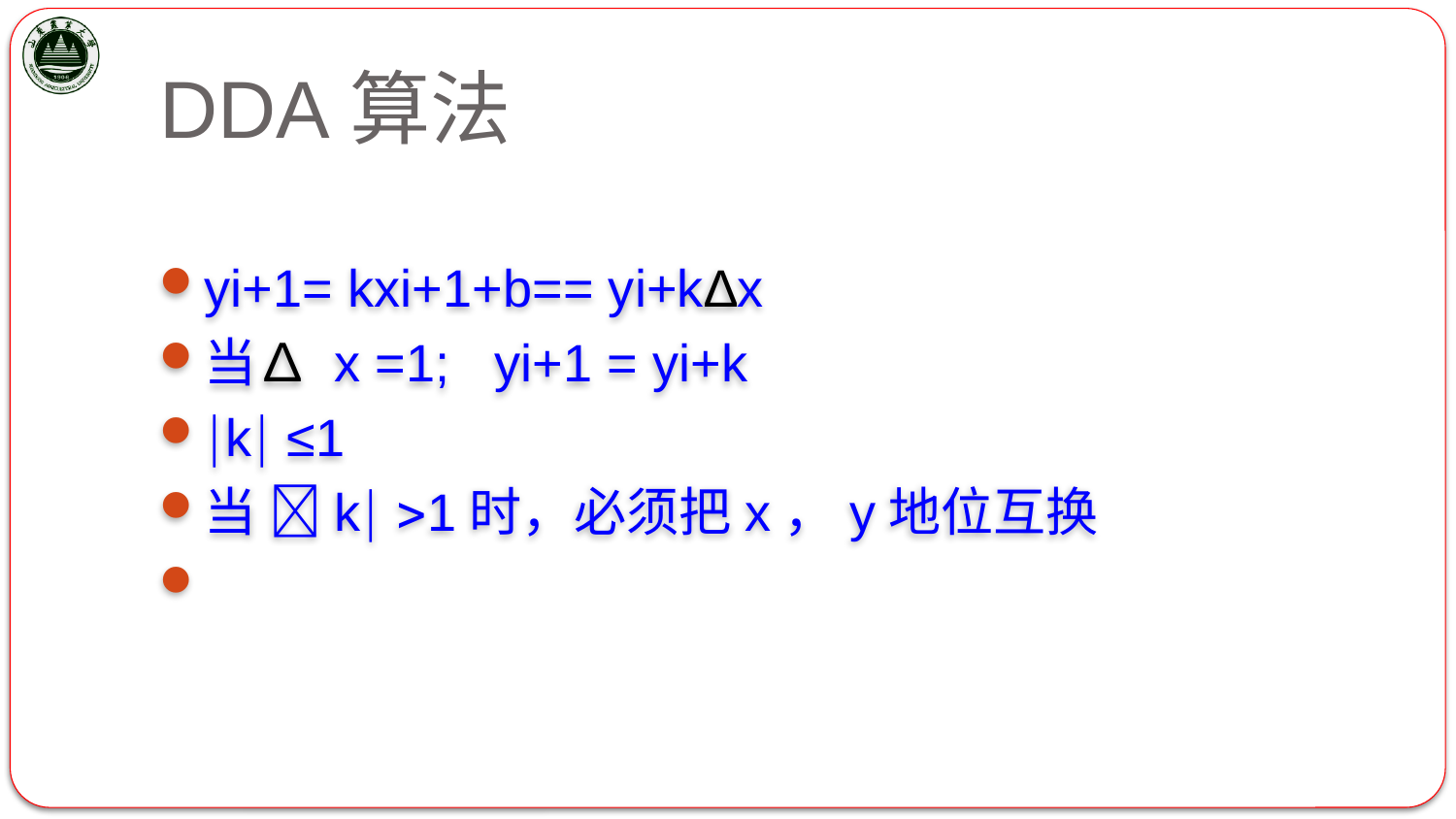

# DDA算法

yi+1= kxi+1+b== yi+k∆x
当∆ x =1;	yi+1 = yi+k
|k| ≤1
当 |k| >1时，必须把x，y地位互换